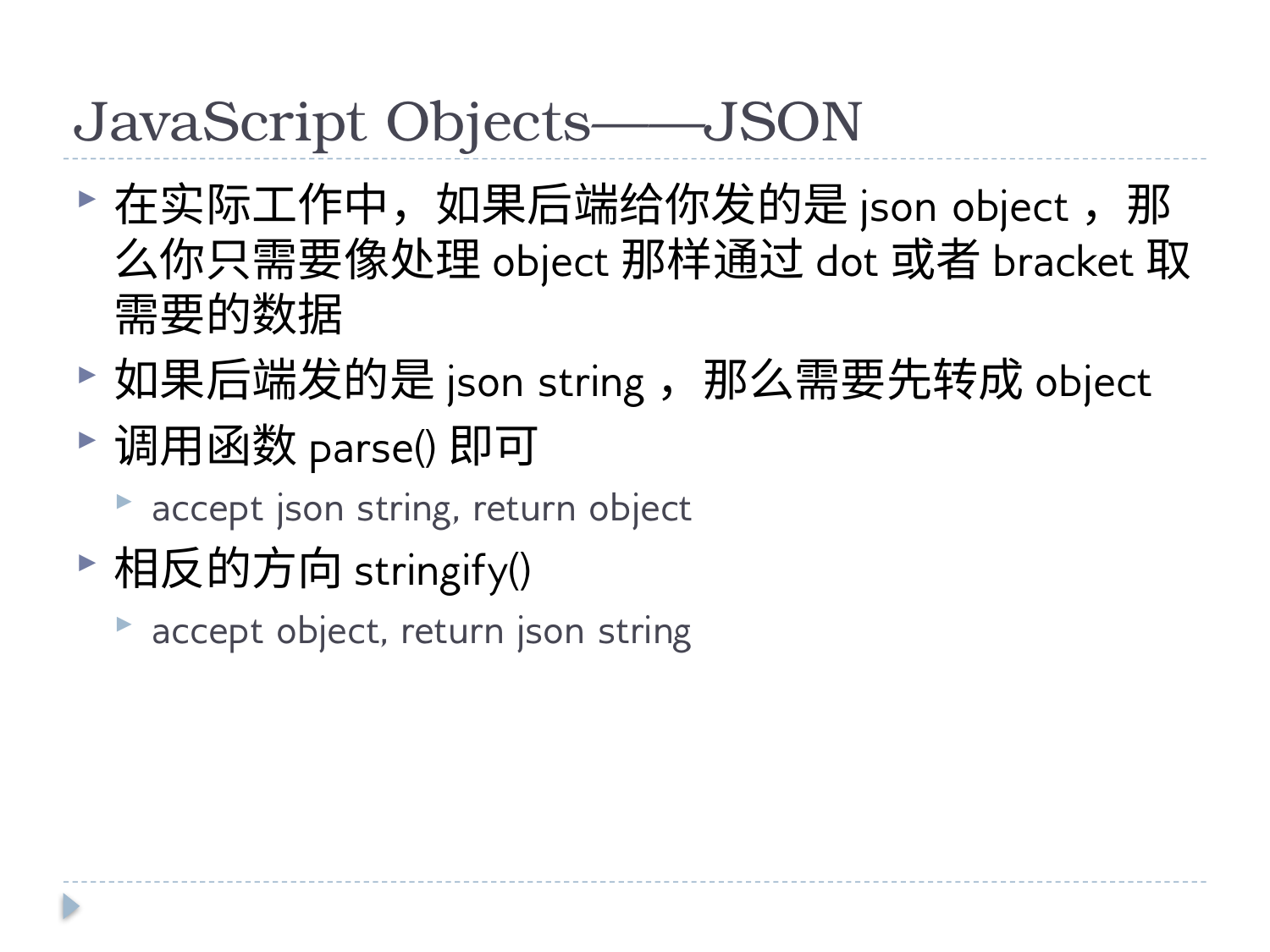

# JavaScript Objects——JSON
在实际工作中，如果后端给你发的是json object，那么你只需要像处理object那样通过dot或者bracket取需要的数据
如果后端发的是json string，那么需要先转成object
调用函数parse()即可
accept json string, return object
相反的方向stringify()
accept object, return json string